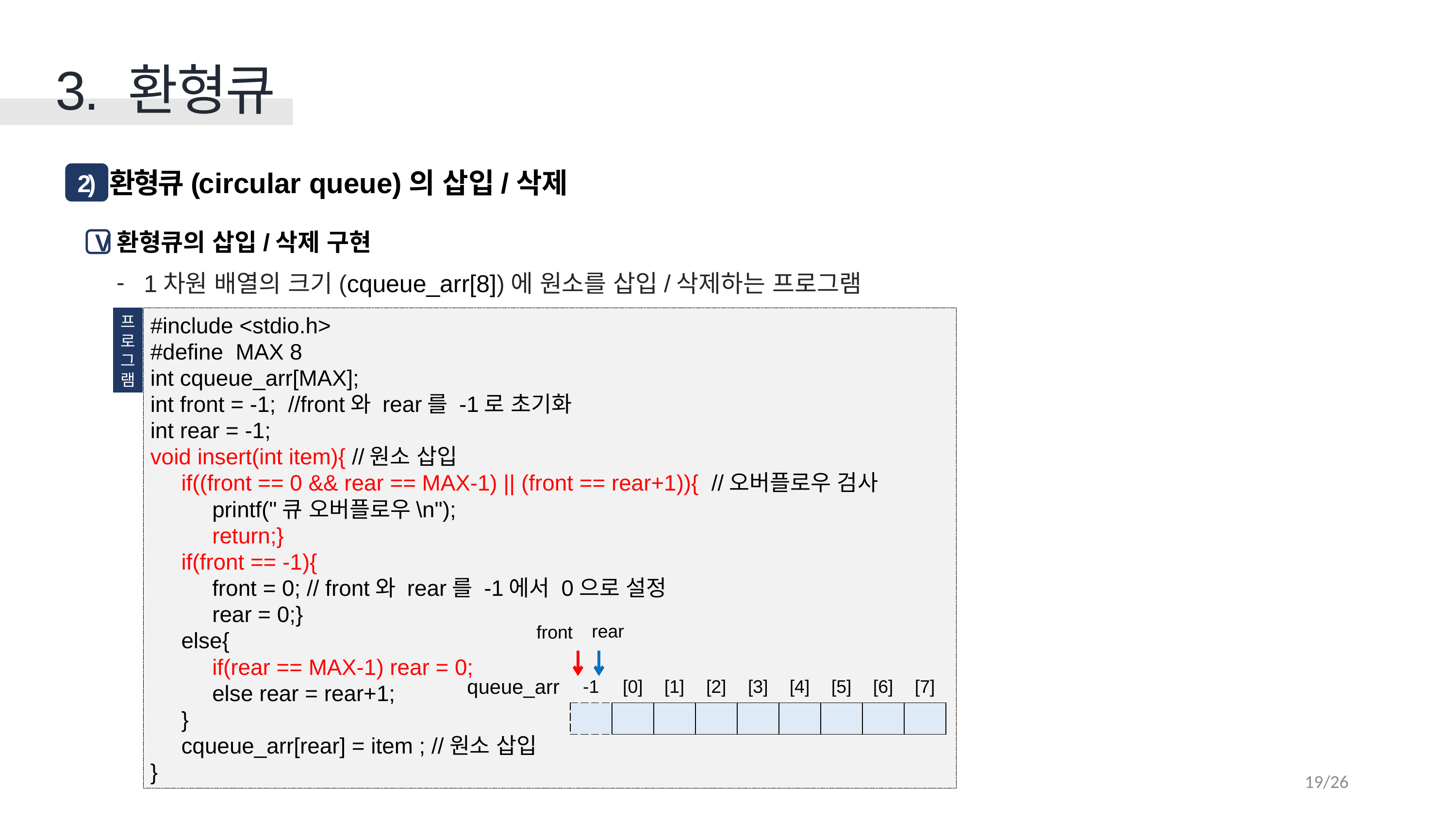

3. 환형큐

 환형큐(circular queue)의 삽입/삭제

2)
환형큐의 삽입/삭제 구현

1차원 배열의 크기(cqueue_arr[8])에 원소를 삽입/삭제하는 프로그램

V
프
로
그
램
#include <stdio.h>
#define  MAX 8
int cqueue_arr[MAX];
int front = -1;  //front와 rear를 -1로 초기화
int rear = -1;
void insert(int item){ //원소 삽입
     if((front == 0 && rear == MAX-1) || (front == rear+1)){  //오버플로우 검사
          printf("큐 오버플로우\n");
          return;}
     if(front == -1){
          front = 0; // front와 rear를 -1에서 0으로 설정
          rear = 0;}
     else{
          if(rear == MAX-1) rear = 0;
          else rear = rear+1;
     }
     cqueue_arr[rear] = item ; //원소 삽입
}
rear
front
| queue\_arr | -1 | [0] | [1] | [2] | [3] | [4] | [5] | [6] | [7] |
| --- | --- | --- | --- | --- | --- | --- | --- | --- | --- |
|  |  |  |  |  |  |  |  |  |  |
19/26